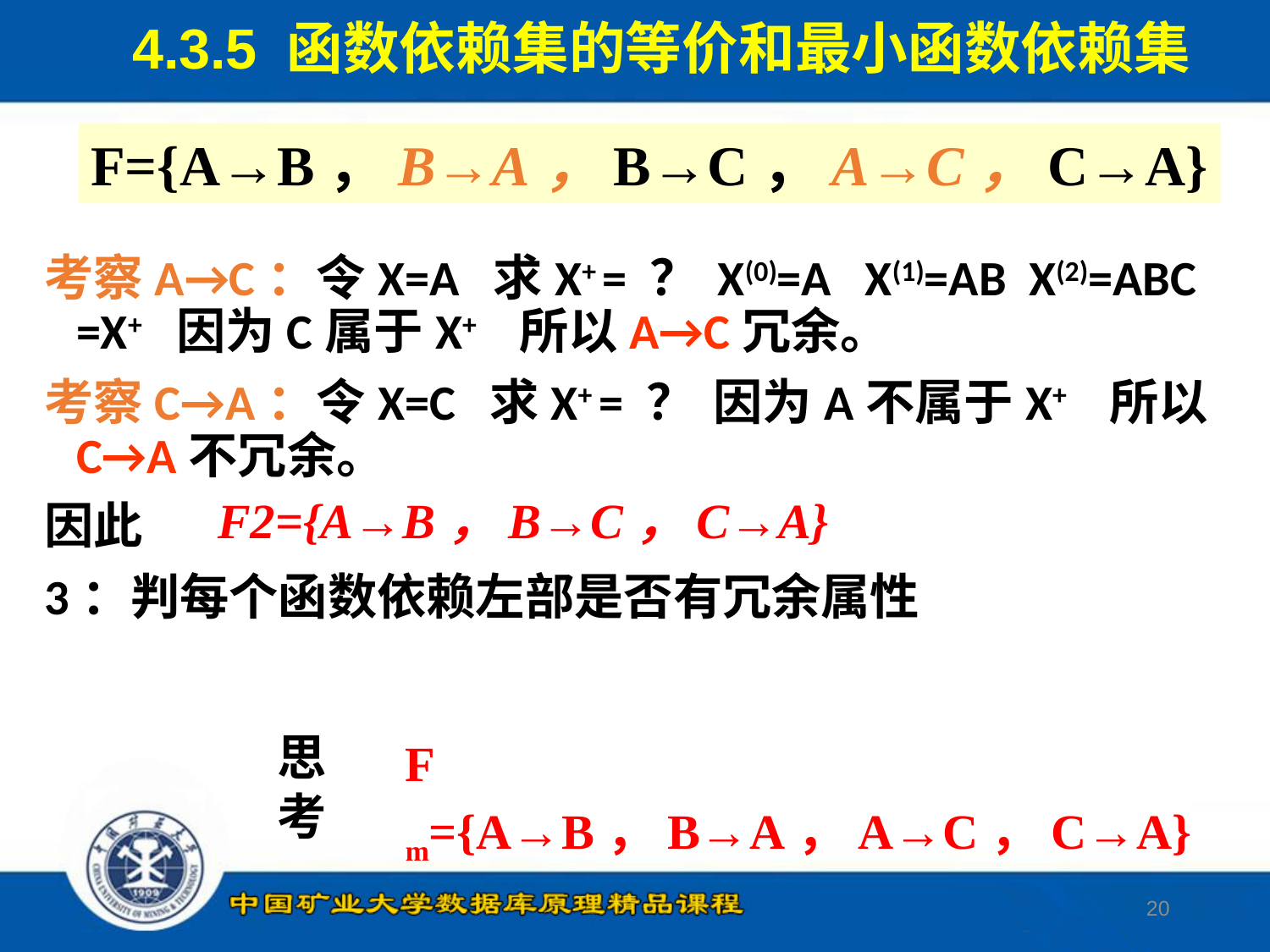

4.3.5 函数依赖集的等价和最小函数依赖集
F={A→B，B→A，B→C，A→C，C→A}
考察A→C：令X=A  求X+ = ？ X(0)=A   X(1)=AB  X(2)=ABC =X+  因为C属于X+    所以A→C冗余。
考察C→A：令X=C  求X+ = ？  因为A不属于X+    所以C→A不冗余。
因此
3：判每个函数依赖左部是否有冗余属性
F2={A→B，B→C，C→A}
思考
F m={A→B，B→A，A→C，C→A}
20